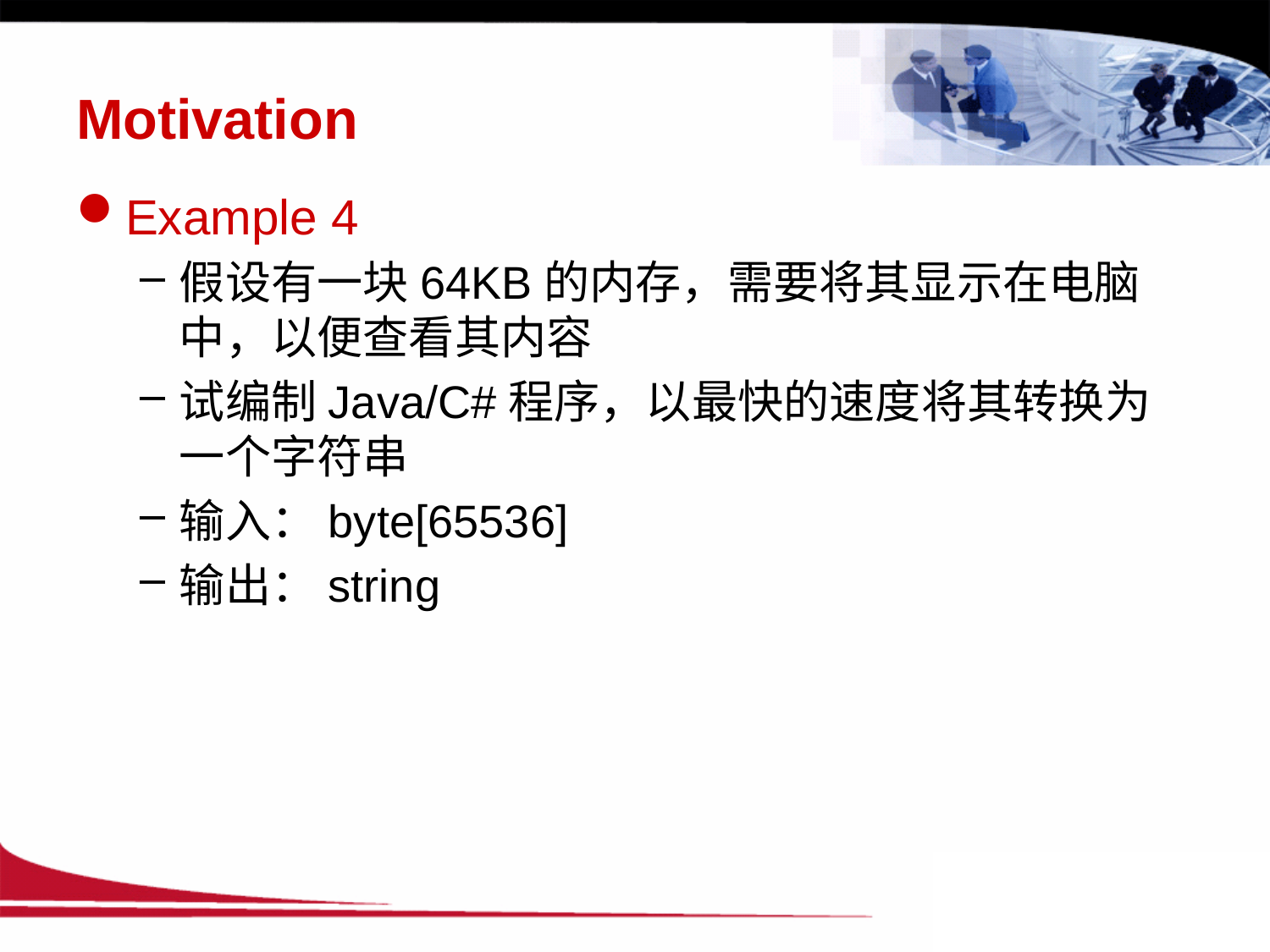

# Motivation
Example 4
假设有一块64KB的内存，需要将其显示在电脑中，以便查看其内容
试编制Java/C#程序，以最快的速度将其转换为一个字符串
输入：byte[65536]
输出：string